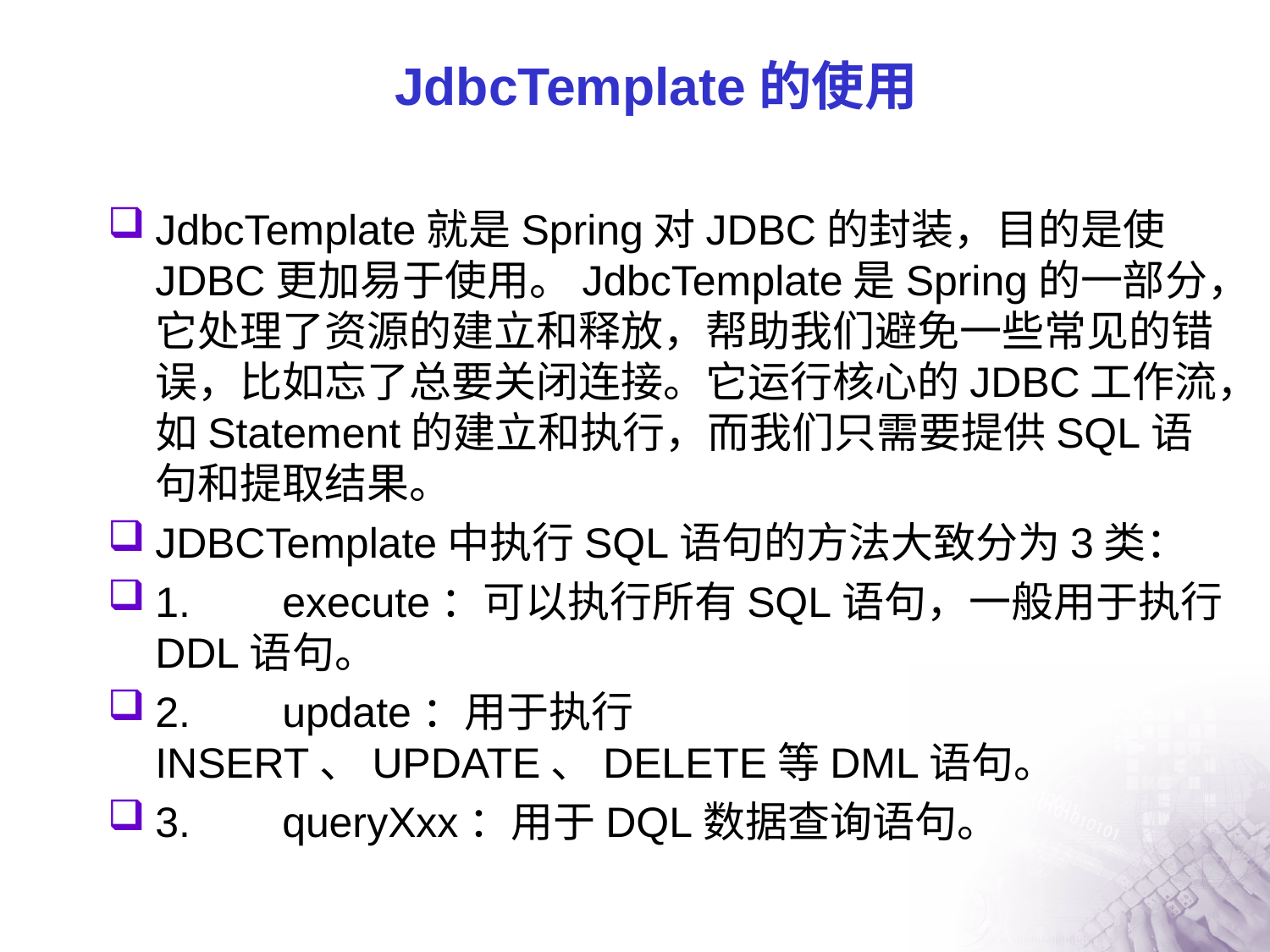

# JdbcTemplate的使用
JdbcTemplate就是Spring对JDBC的封装，目的是使JDBC更加易于使用。JdbcTemplate是Spring的一部分，它处理了资源的建立和释放，帮助我们避免一些常见的错误，比如忘了总要关闭连接。它运行核心的JDBC工作流，如Statement的建立和执行，而我们只需要提供SQL语句和提取结果。
JDBCTemplate中执行SQL语句的方法大致分为3类：
1.	execute：可以执行所有SQL语句，一般用于执行DDL语句。
2.	update：用于执行INSERT、UPDATE、DELETE等DML语句。
3.	queryXxx：用于DQL数据查询语句。